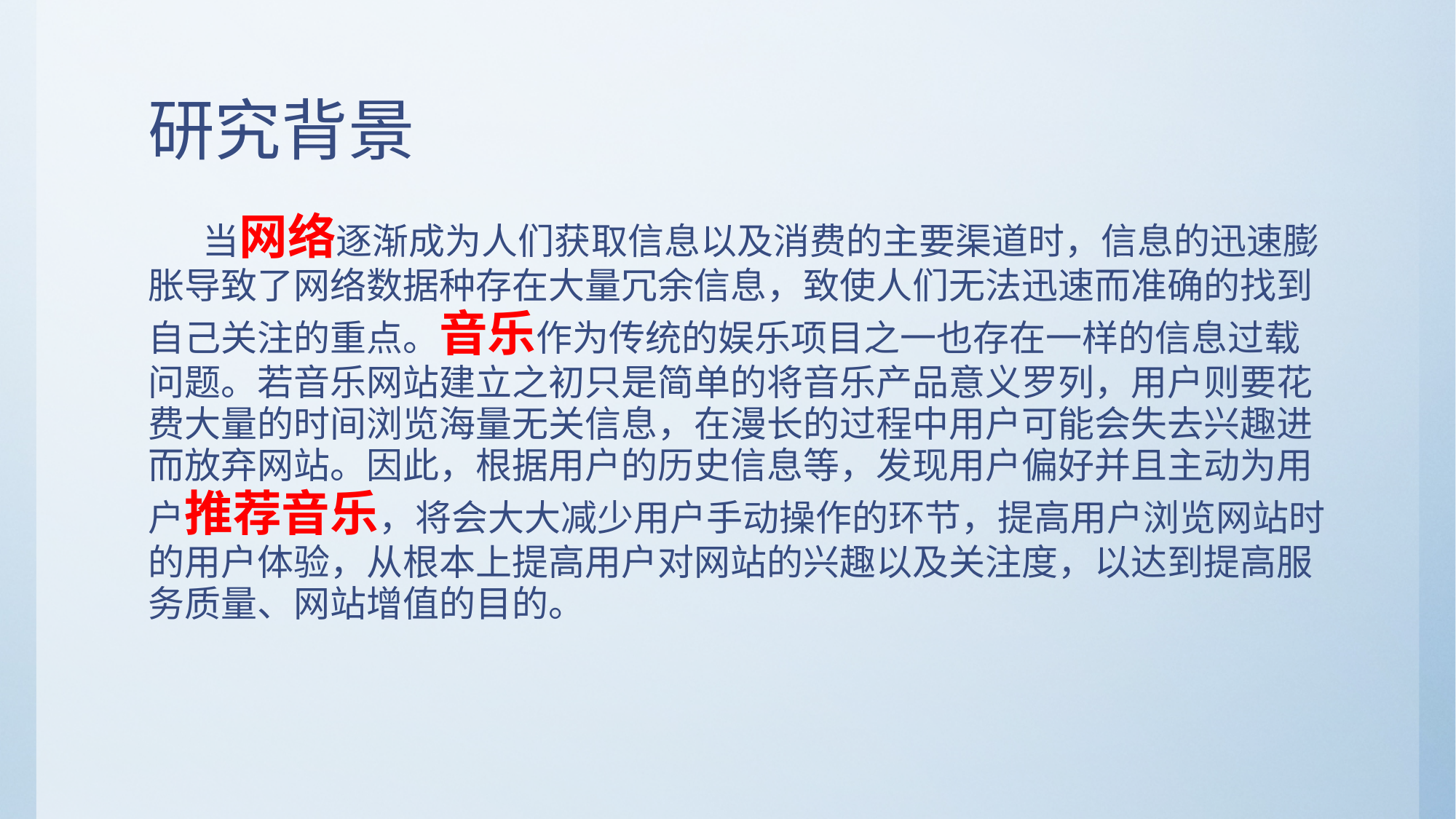

# 研究背景
当网络逐渐成为人们获取信息以及消费的主要渠道时，信息的迅速膨胀导致了网络数据种存在大量冗余信息，致使人们无法迅速而准确的找到自己关注的重点。音乐作为传统的娱乐项目之一也存在一样的信息过载问题。若音乐网站建立之初只是简单的将音乐产品意义罗列，用户则要花费大量的时间浏览海量无关信息，在漫长的过程中用户可能会失去兴趣进而放弃网站。因此，根据用户的历史信息等，发现用户偏好并且主动为用户推荐音乐，将会大大减少用户手动操作的环节，提高用户浏览网站时的用户体验，从根本上提高用户对网站的兴趣以及关注度，以达到提高服务质量、网站增值的目的。